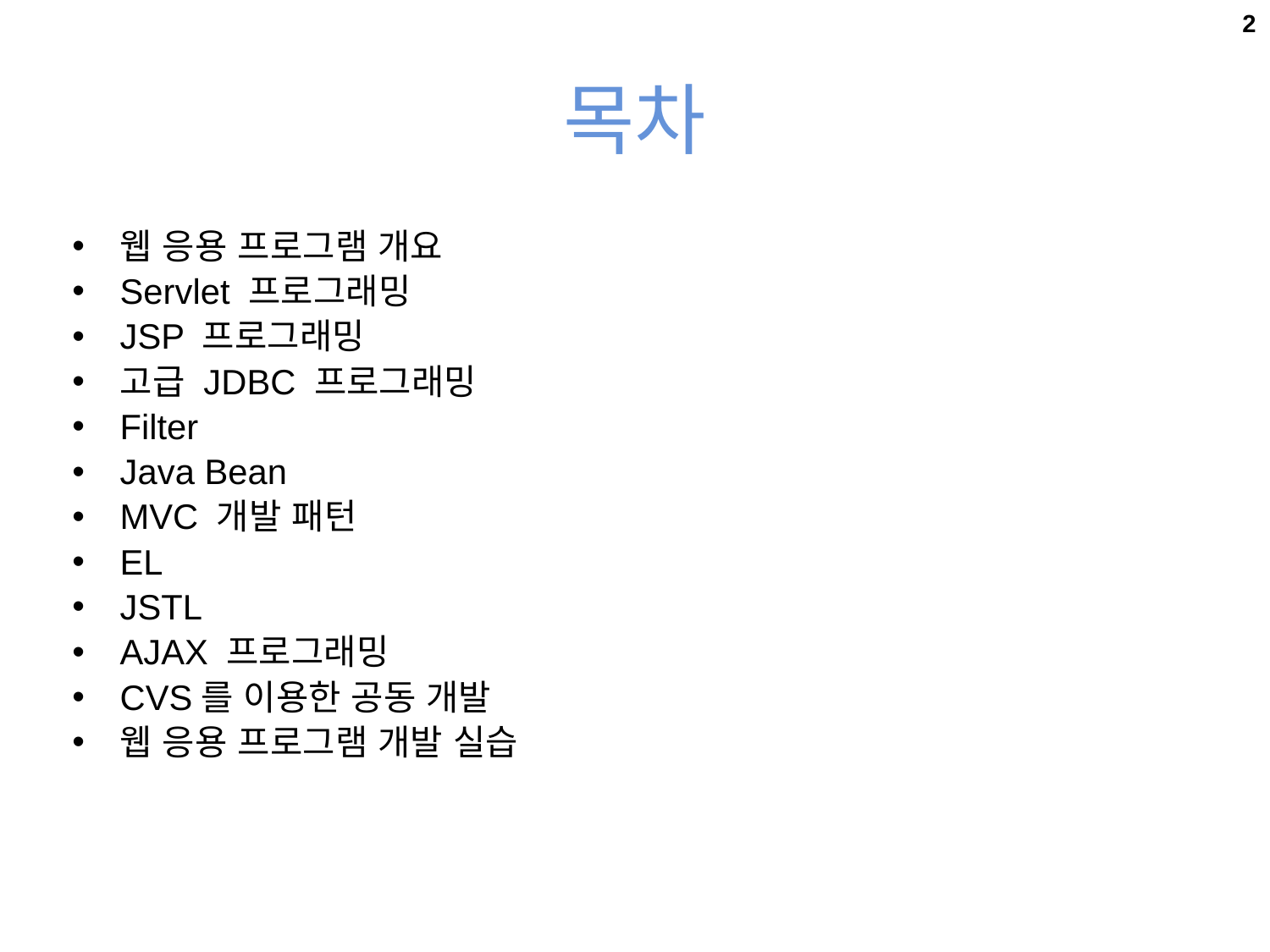

2
# 목차
웹 응용 프로그램 개요
Servlet 프로그래밍
JSP 프로그래밍
고급 JDBC 프로그래밍
Filter
Java Bean
MVC 개발 패턴
EL
JSTL
AJAX 프로그래밍
CVS를 이용한 공동 개발
웹 응용 프로그램 개발 실습